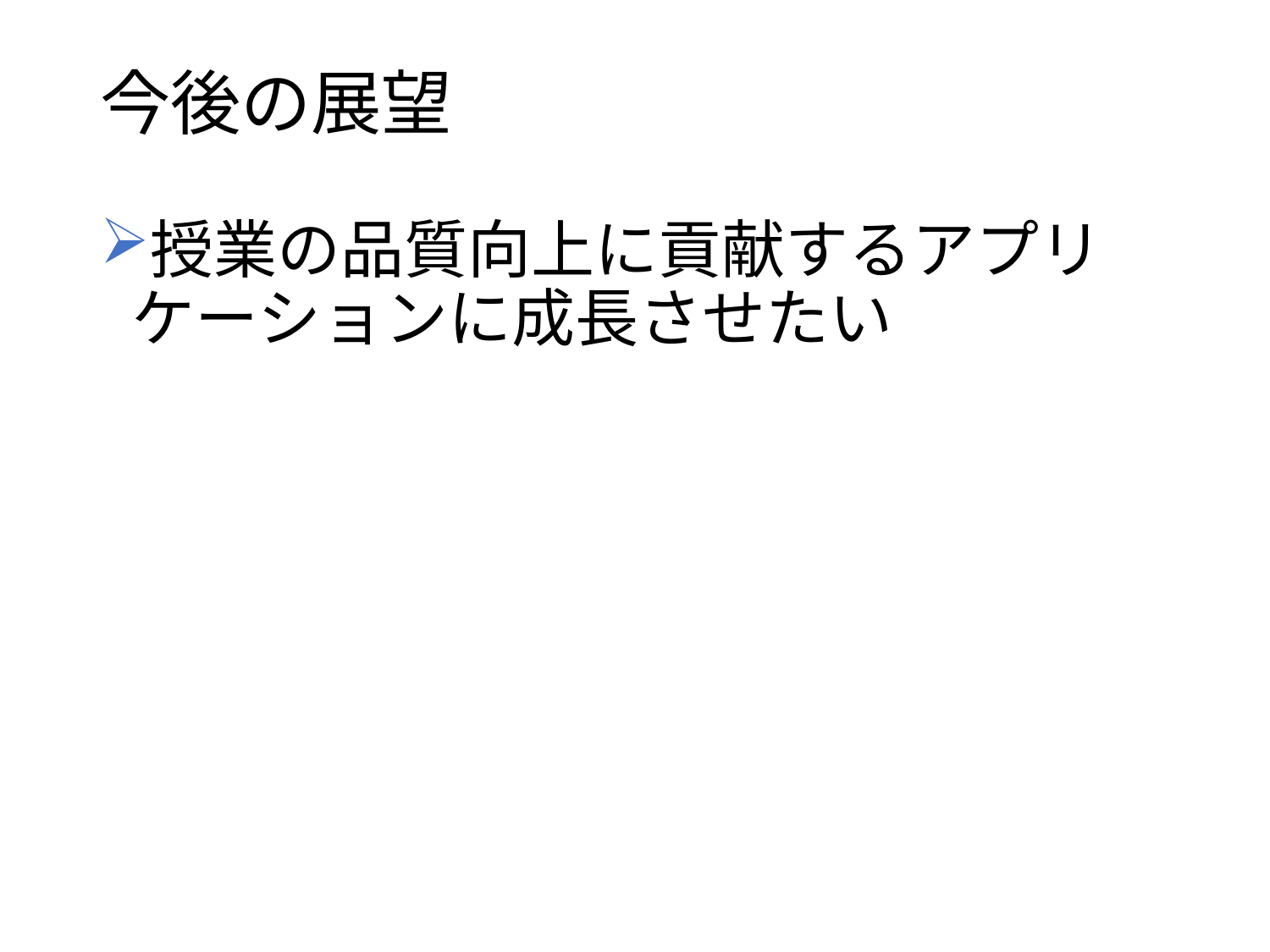

# 今後の展望
授業の品質向上に貢献するアプリケーションに成長させたい